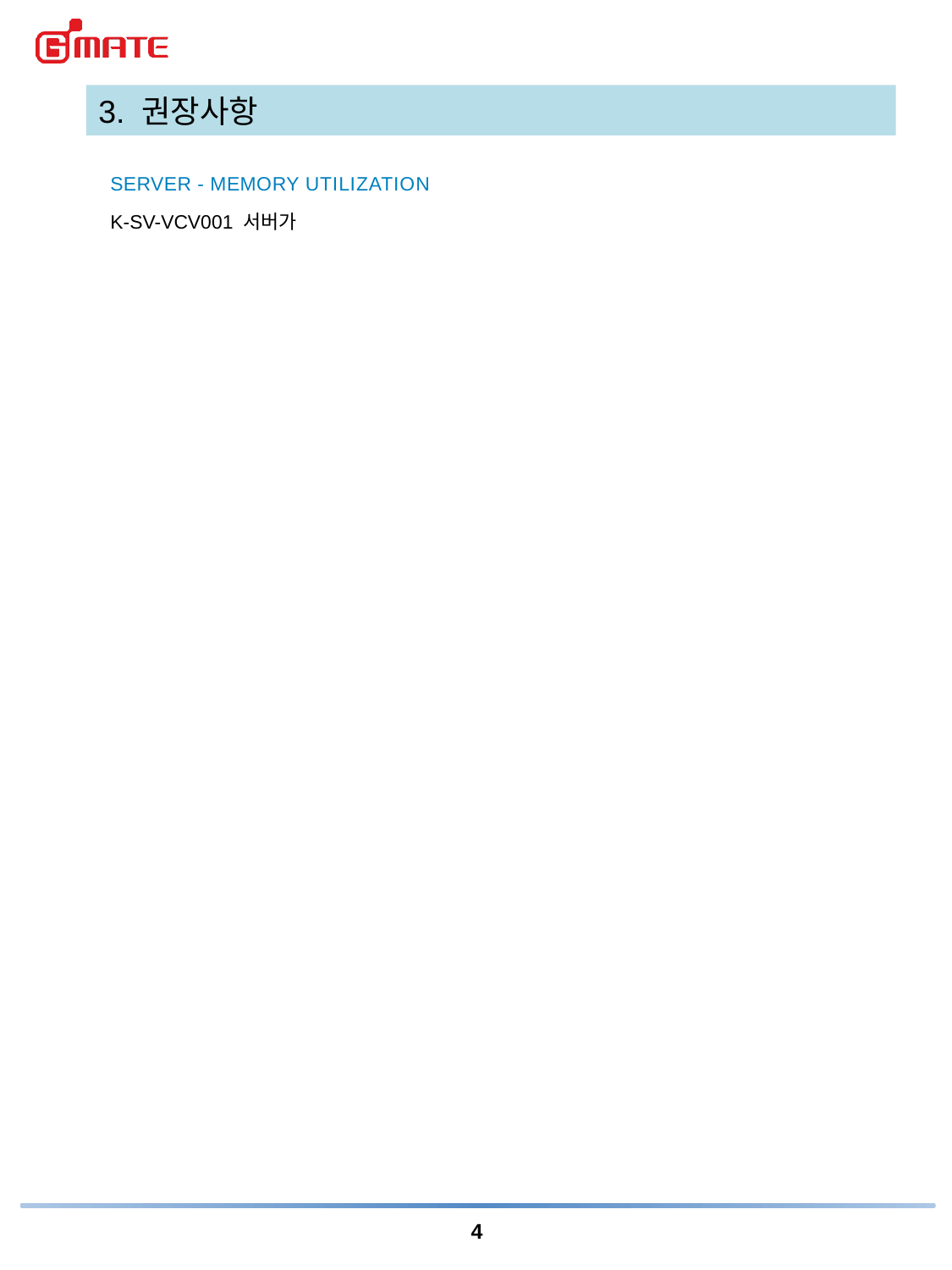

3. 권장사항
SERVER - MEMORY UTILIZATION
K-SV-VCV001 서버가